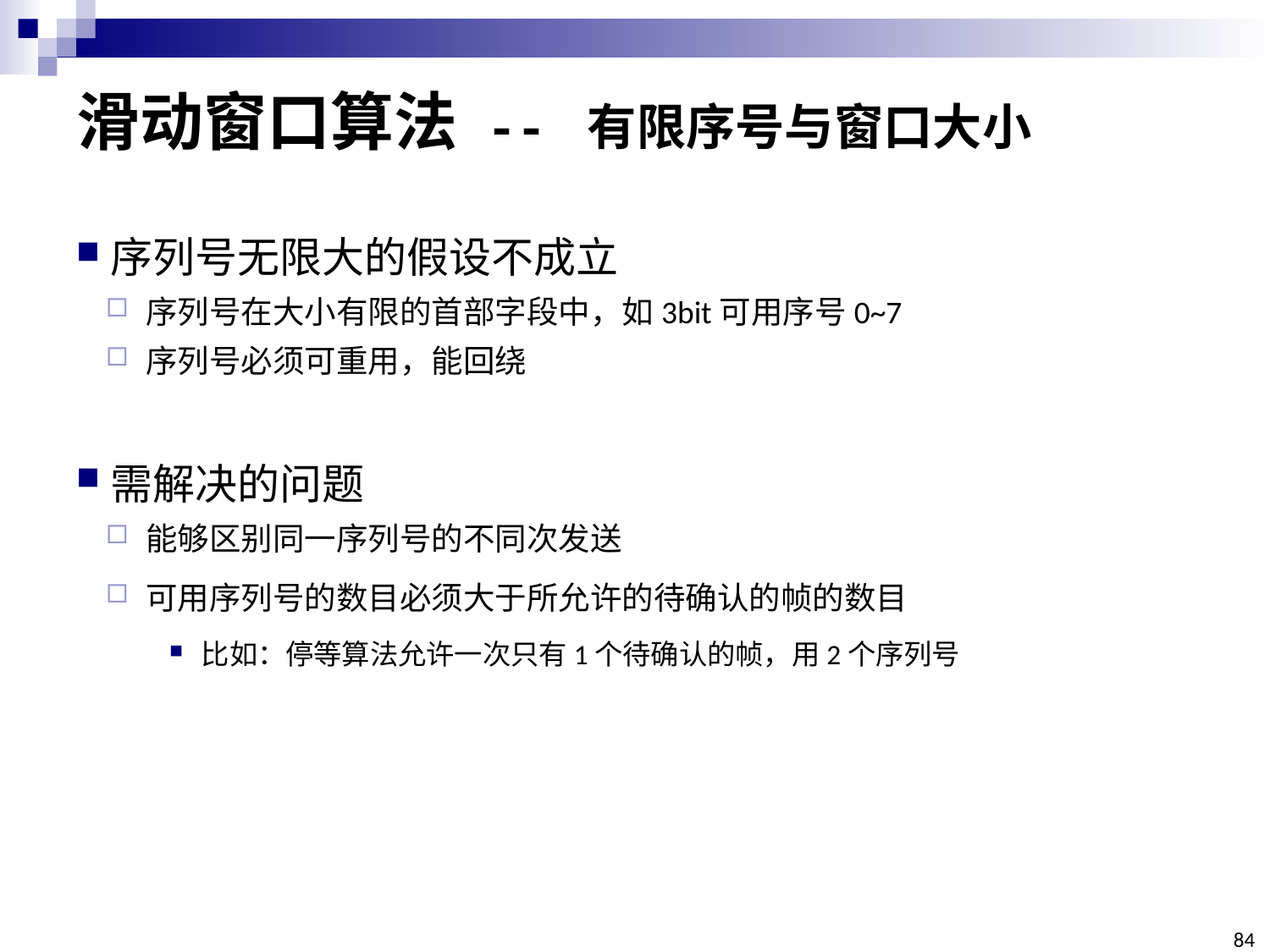

# 滑动窗口算法 -- 有限序号与窗口大小
序列号无限大的假设不成立
序列号在大小有限的首部字段中，如3bit可用序号0~7
序列号必须可重用，能回绕
需解决的问题
能够区别同一序列号的不同次发送
可用序列号的数目必须大于所允许的待确认的帧的数目
比如：停等算法允许一次只有1个待确认的帧，用2个序列号
84